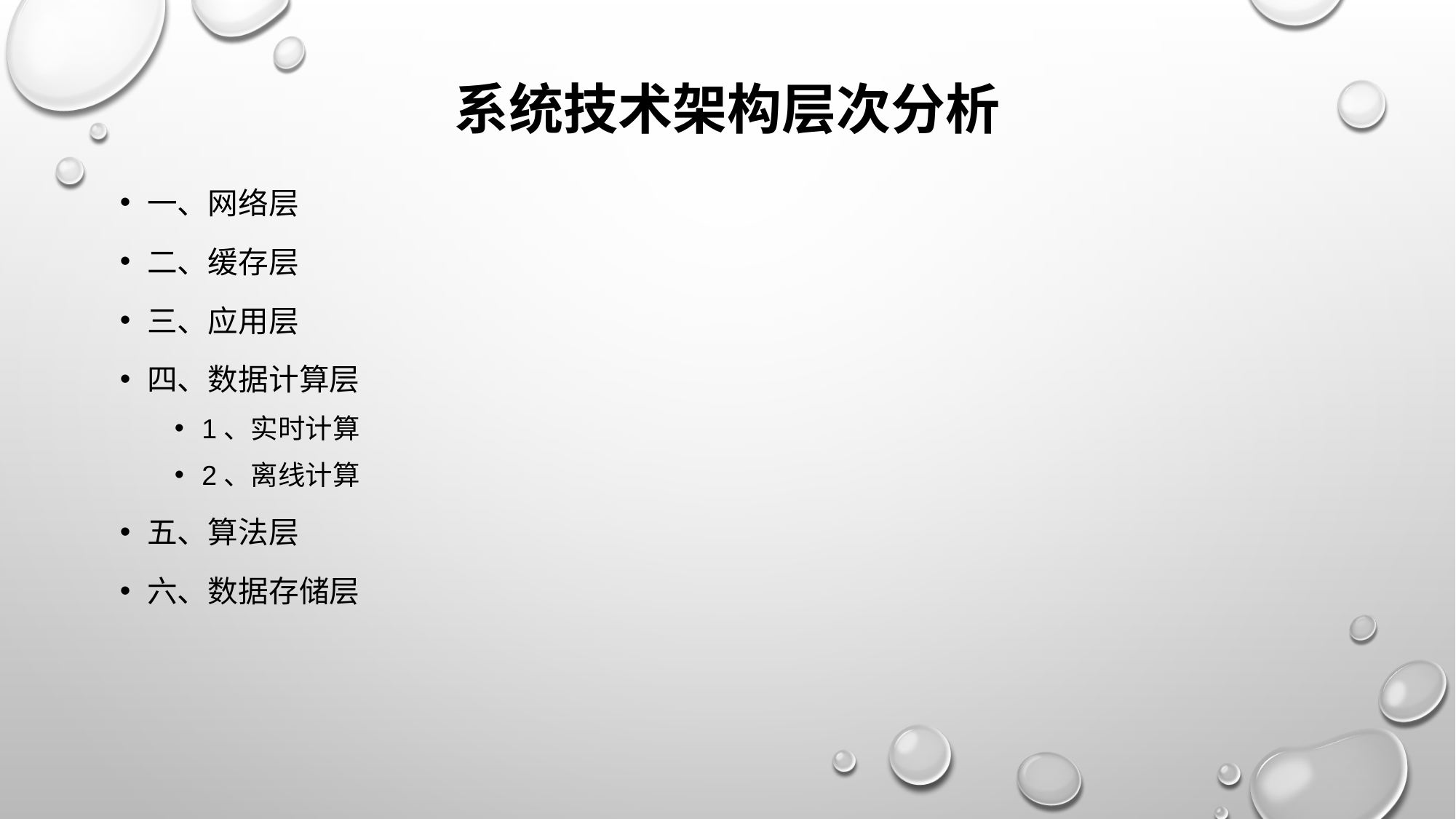

# 系统技术架构层次分析
一、网络层
二、缓存层
三、应用层
四、数据计算层
1、实时计算
2、离线计算
五、算法层
六、数据存储层